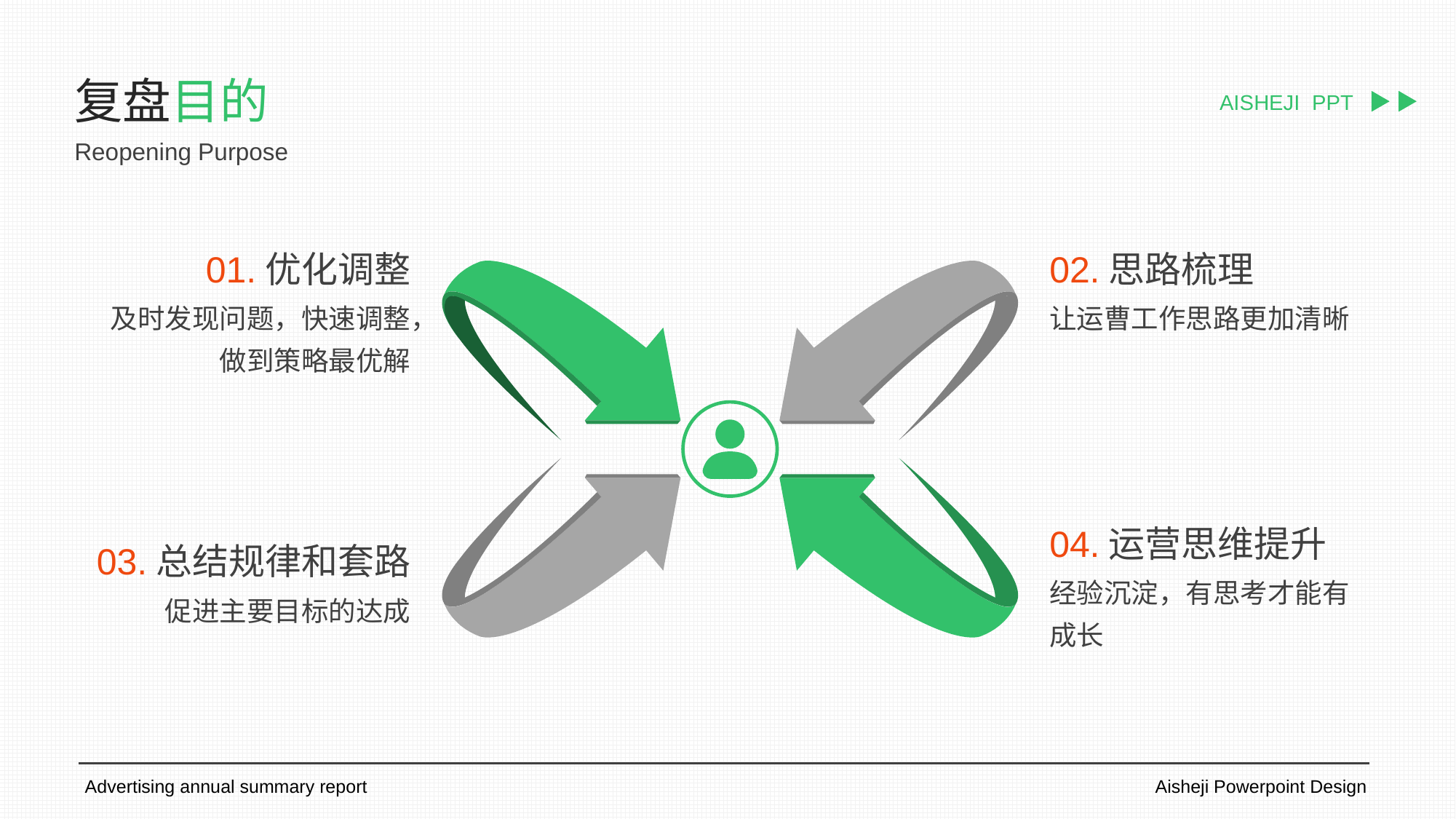

复盘目的
AISHEJI  PPT

Reopening Purpose
01.优化调整
02.思路梳理

及时发现问题，快速调整，做到策略最优解
让运曹工作思路更加清晰
04.运营思维提升
03.总结规律和套路
经验沉淀，有思考才能有成长
促进主要目标的达成
Advertising annual summary report
Aisheji Powerpoint Design